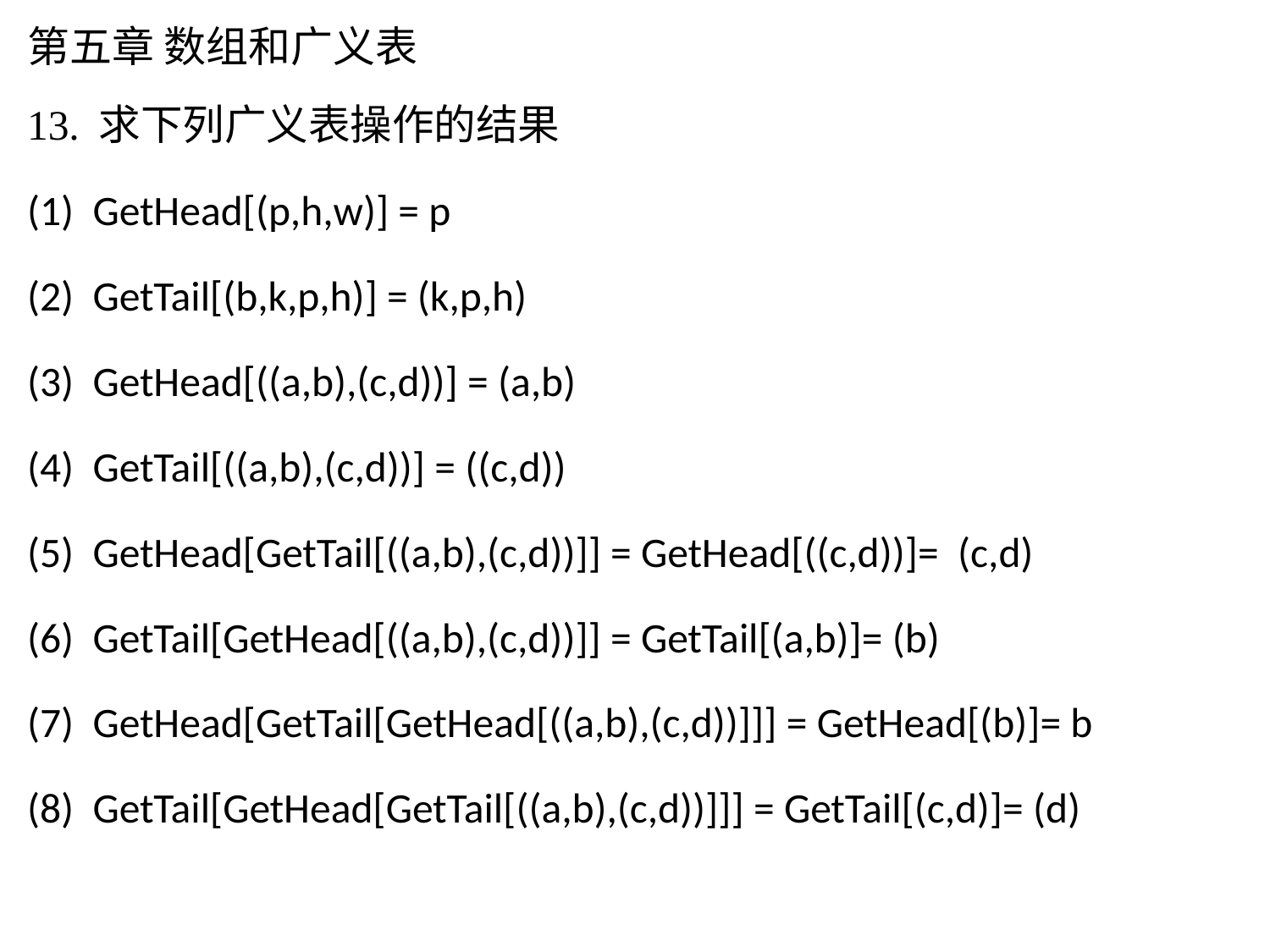

# 第五章 数组和广义表
13. 求下列广义表操作的结果
GetHead[(p,h,w)] = p
GetTail[(b,k,p,h)] = (k,p,h)
GetHead[((a,b),(c,d))] = (a,b)
GetTail[((a,b),(c,d))] = ((c,d))
GetHead[GetTail[((a,b),(c,d))]] = GetHead[((c,d))]=  (c,d)
GetTail[GetHead[((a,b),(c,d))]] = GetTail[(a,b)]= (b)
GetHead[GetTail[GetHead[((a,b),(c,d))]]] = GetHead[(b)]= b
GetTail[GetHead[GetTail[((a,b),(c,d))]]] = GetTail[(c,d)]= (d)